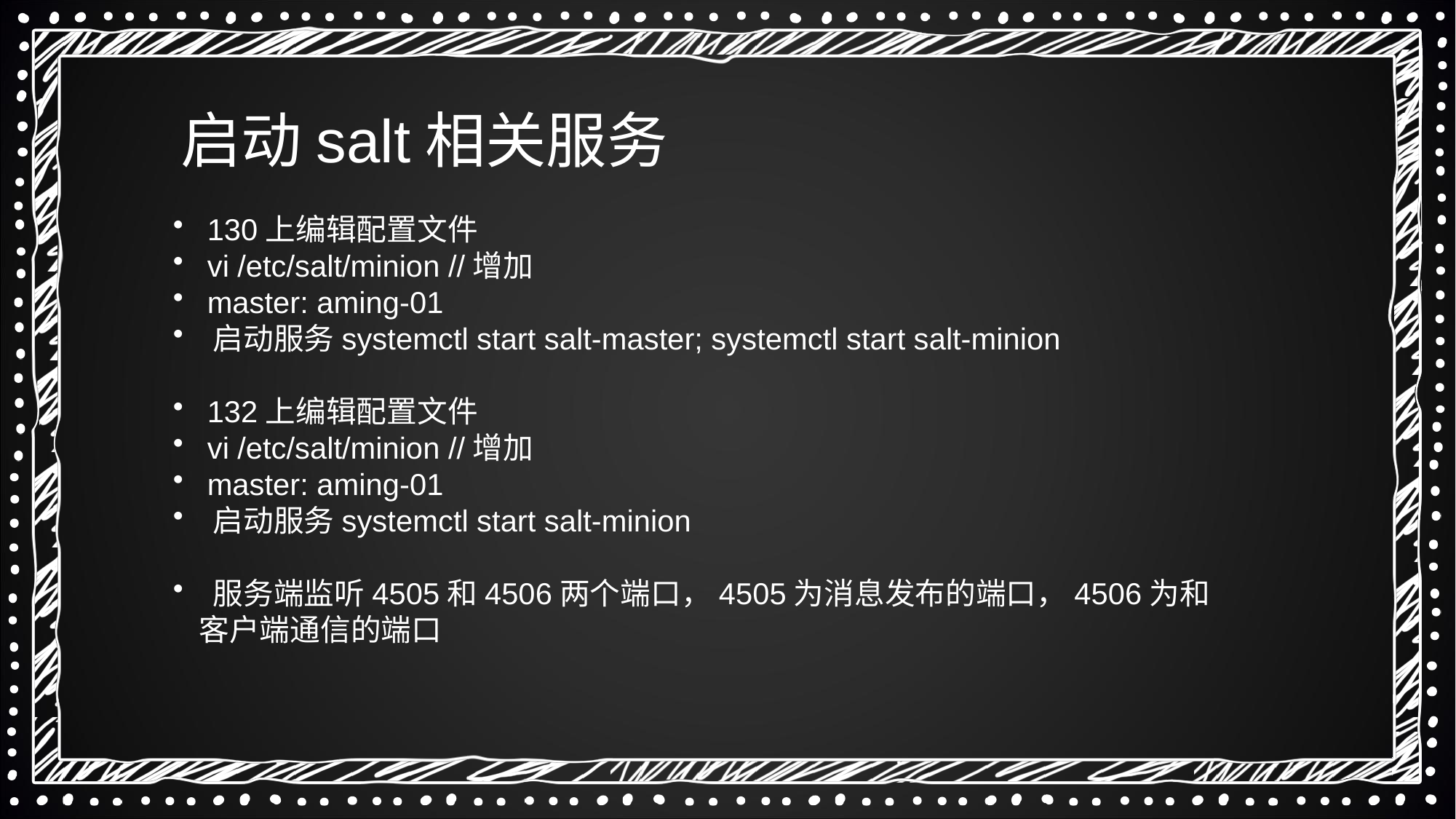

启动salt相关服务
 130上编辑配置文件
 vi /etc/salt/minion //增加
 master: aming-01
 启动服务systemctl start salt-master; systemctl start salt-minion

 132上编辑配置文件
 vi /etc/salt/minion //增加
 master: aming-01
 启动服务systemctl start salt-minion

 服务端监听4505和4506两个端口，4505为消息发布的端口，4506为和客户端通信的端口